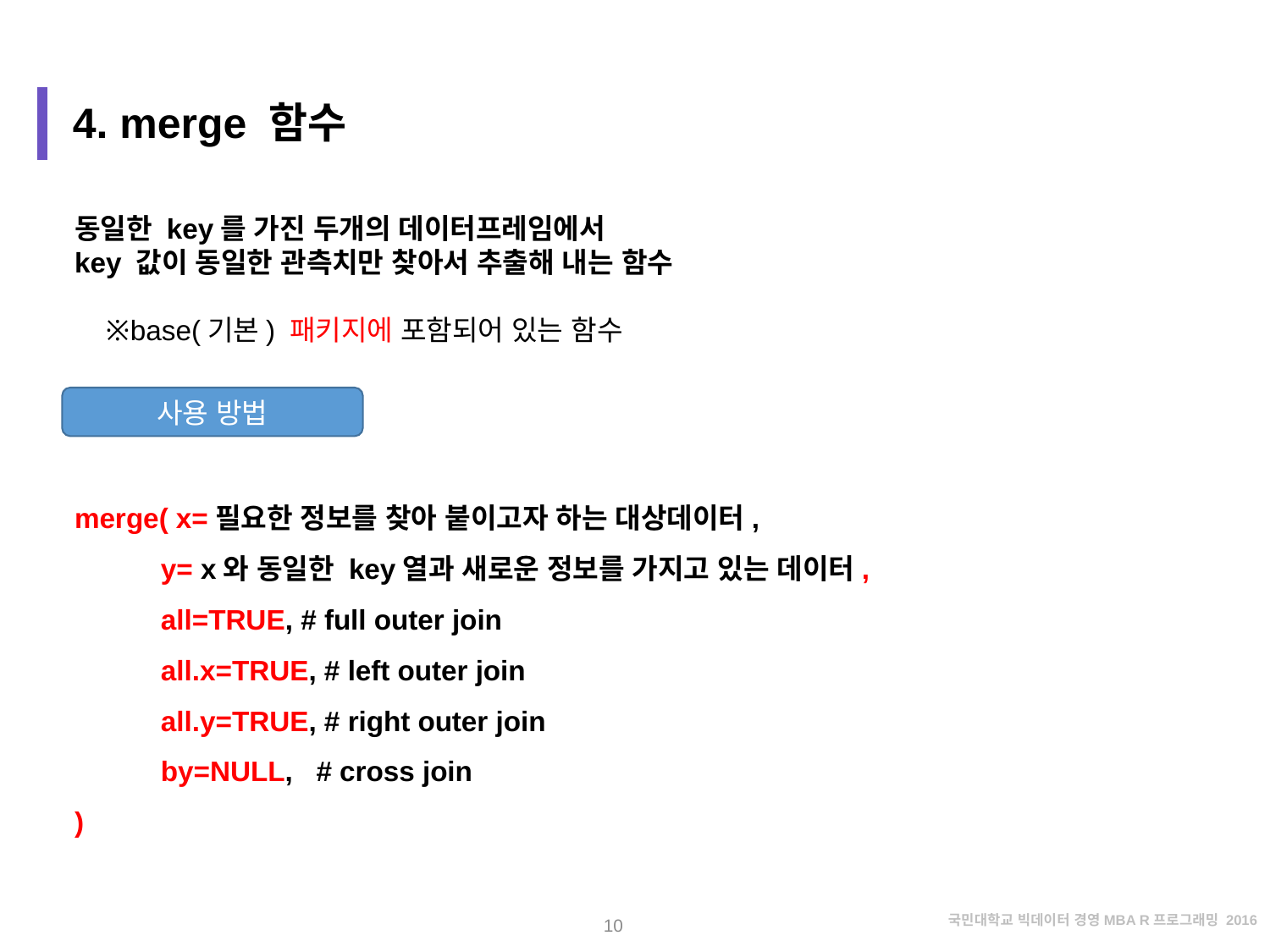

4. merge 함수
동일한 key를 가진 두개의 데이터프레임에서
key 값이 동일한 관측치만 찾아서 추출해 내는 함수

    ※ base(기본) 패키지에 포함되어 있는 함수
사용 방법
merge( x=필요한 정보를 찾아 붙이고자 하는 대상데이터,
           y= x와 동일한 key열과 새로운 정보를 가지고 있는 데이터,
           all=TRUE, # full outer join
           all.x=TRUE, # left outer join
           all.y=TRUE, # right outer join
           by=NULL,   # cross join
)
10